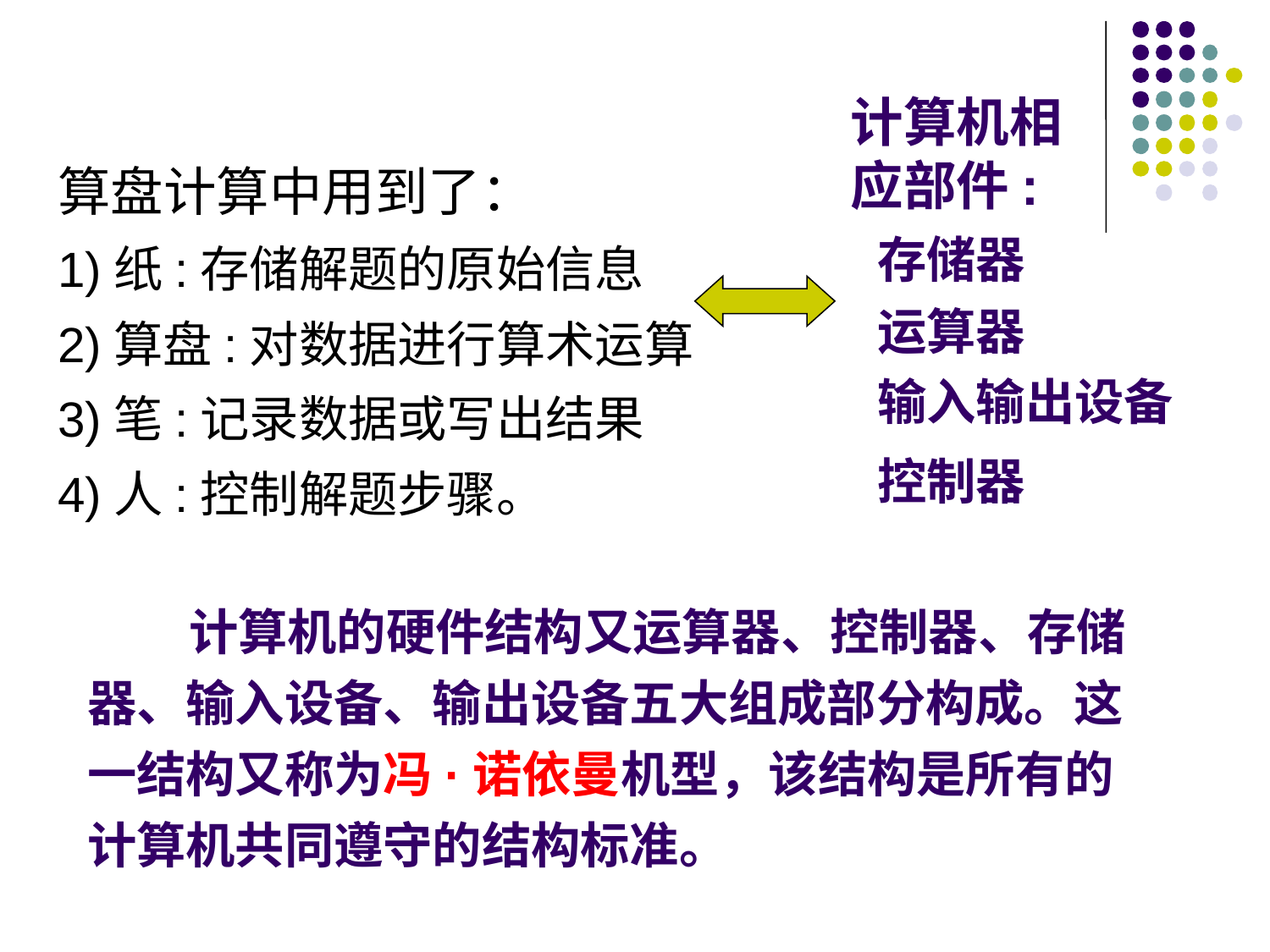

计算机相
应部件:
算盘计算中用到了：
1)纸:存储解题的原始信息
2)算盘:对数据进行算术运算
3)笔:记录数据或写出结果
4)人:控制解题步骤。
存储器

运算器
输入输出设备
控制器
        计算机的硬件结构又运算器、控制器、存储器、输入设备、输出设备五大组成部分构成。这一结构又称为冯·诺依曼机型，该结构是所有的计算机共同遵守的结构标准。